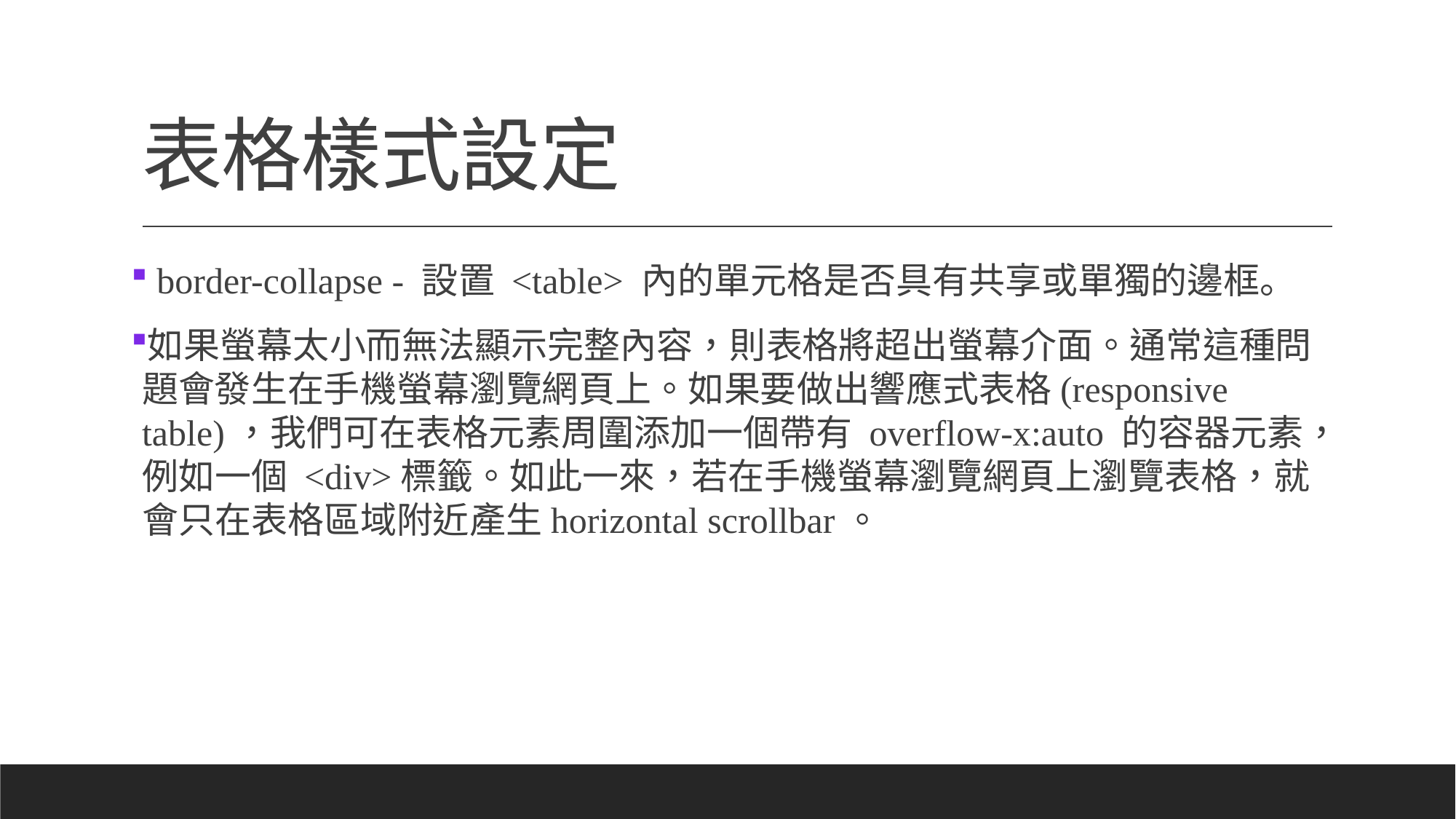

# 表格樣式設定
 border-collapse - 設置 <table> 內的單元格是否具有共享或單獨的邊框。
如果螢幕太小而無法顯示完整內容，則表格將超出螢幕介面。通常這種問題會發生在手機螢幕瀏覽網頁上。如果要做出響應式表格(responsive table)，我們可在表格元素周圍添加一個帶有 overflow-x:auto 的容器元素，例如一個 <div>標籤。如此一來，若在手機螢幕瀏覽網頁上瀏覽表格，就會只在表格區域附近產生horizontal scrollbar。